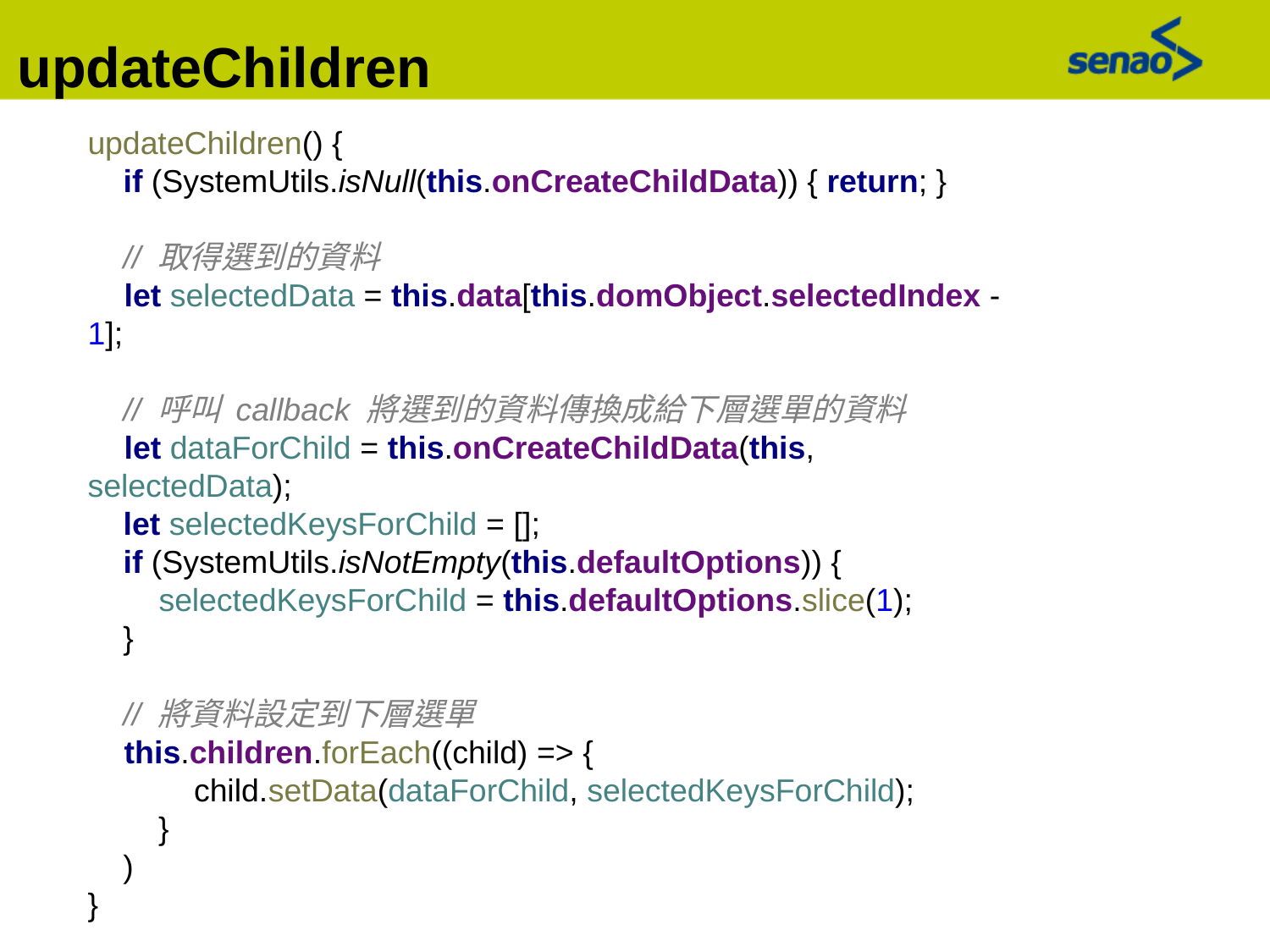

updateChildren
updateChildren() {
    if (SystemUtils.isNull(this.onCreateChildData)) { return; }
    // 取得選到的資料
    let selectedData = this.data[this.domObject.selectedIndex - 1];
    // 呼叫 callback 將選到的資料傳換成給下層選單的資料
    let dataForChild = this.onCreateChildData(this, selectedData);
    let selectedKeysForChild = [];
    if (SystemUtils.isNotEmpty(this.defaultOptions)) {
        selectedKeysForChild = this.defaultOptions.slice(1);
    }
    // 將資料設定到下層選單
    this.children.forEach((child) => {
            child.setData(dataForChild, selectedKeysForChild);
        }
    )
}